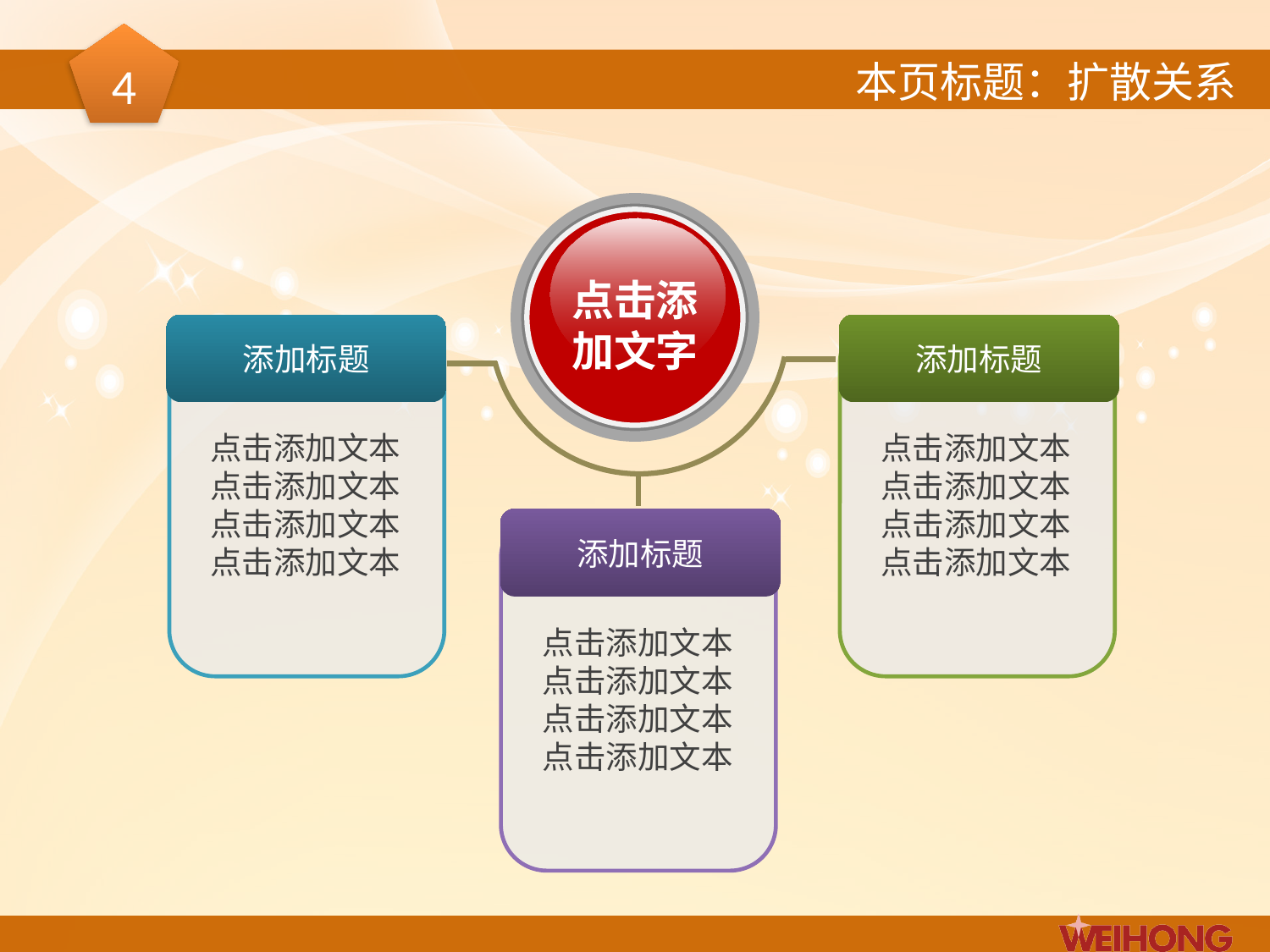

4
本页标题：扩散关系

点击添加文字
添加标题

点击添加文本
点击添加文本
点击添加文本
点击添加文本
添加标题

点击添加文本
点击添加文本
点击添加文本
点击添加文本
添加标题

点击添加文本
点击添加文本
点击添加文本
点击添加文本